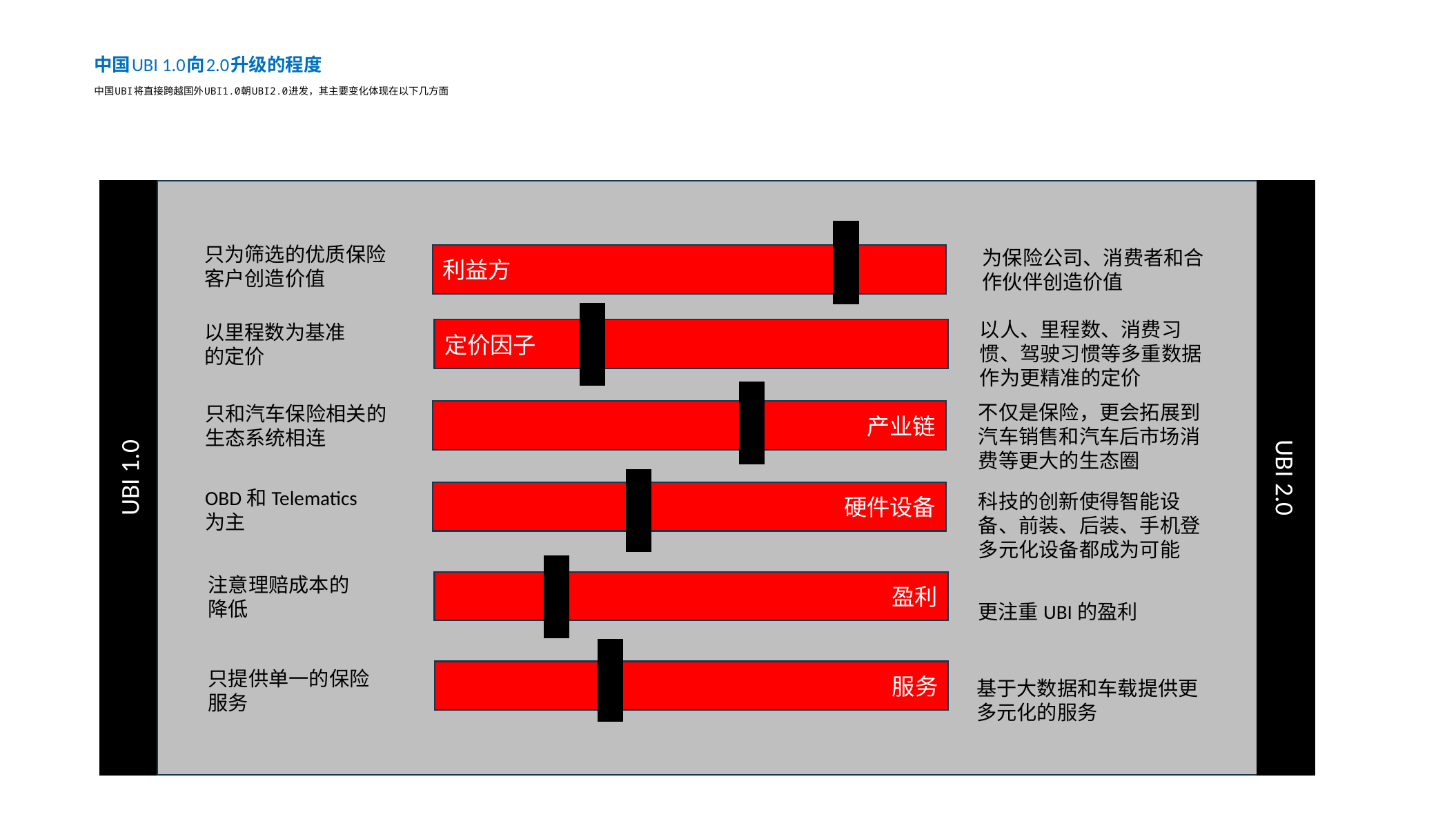

# 中国UBI 1.0向2.0升级的程度 中国UBI将直接跨越国外UBI1.0朝UBI2.0进发，其主要变化体现在以下几方面
UBI 1.0
UBI 2.0

只为筛选的优质保险客户创造价值
为保险公司、消费者和合作伙伴创造价值
利益方

以里程数为基准
的定价
以人、里程数、消费习惯、驾驶习惯等多重数据作为更精准的定价
定价因子

只和汽车保险相关的生态系统相连
不仅是保险，更会拓展到汽车销售和汽车后市场消费等更大的生态圈
产业链

OBD和Telematics
为主
硬件设备
科技的创新使得智能设备、前装、后装、手机登多元化设备都成为可能

注意理赔成本的
降低
盈利
更注重UBI的盈利

只提供单一的保险
服务
服务
基于大数据和车载提供更多元化的服务